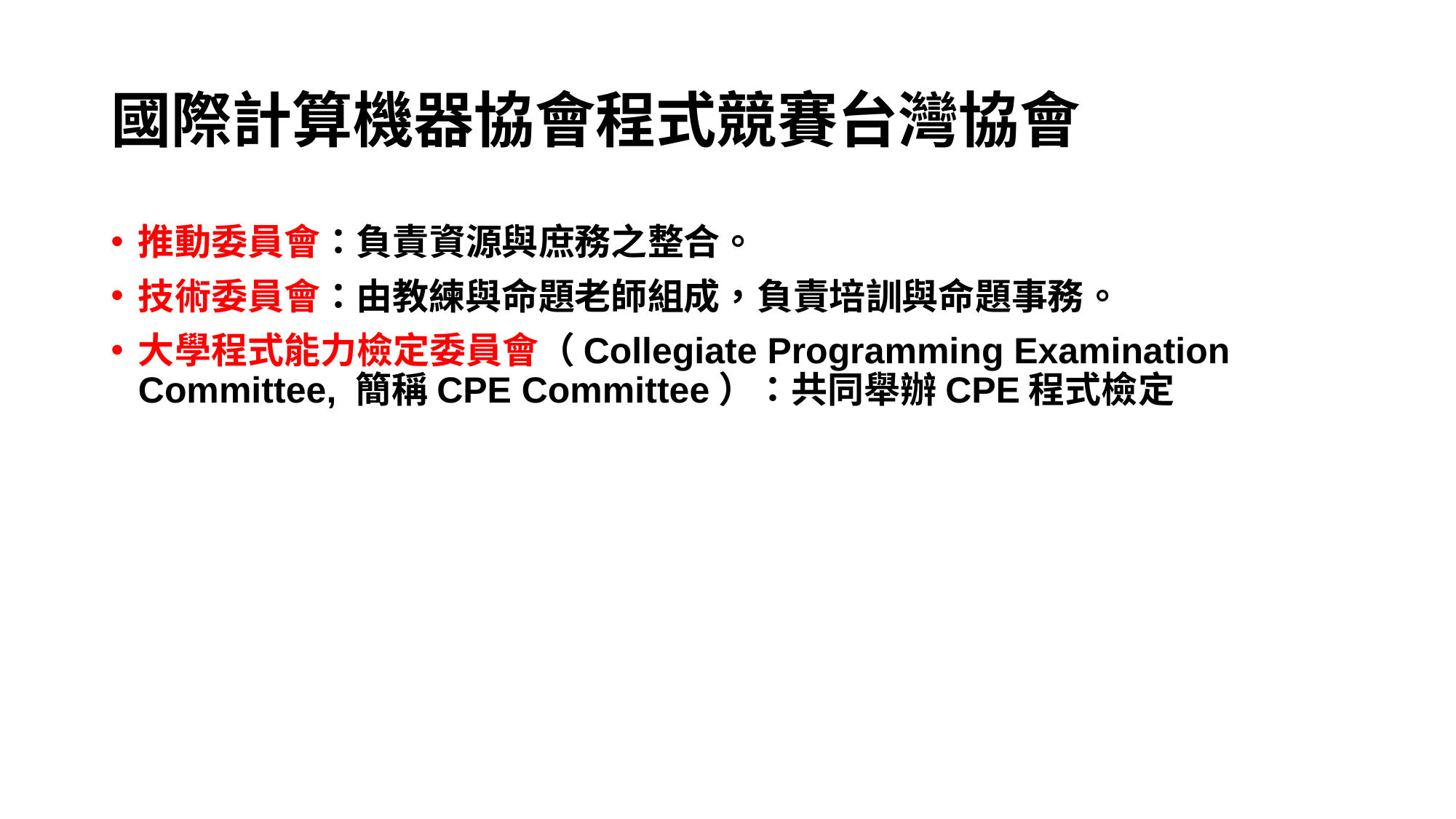

# 國際計算機器協會程式競賽台灣協會
推動委員會：負責資源與庶務之整合。
技術委員會：由教練與命題老師組成，負責培訓與命題事務。
大學程式能力檢定委員會（Collegiate Programming Examination Committee, 簡稱CPE Committee）：共同舉辦CPE程式檢定